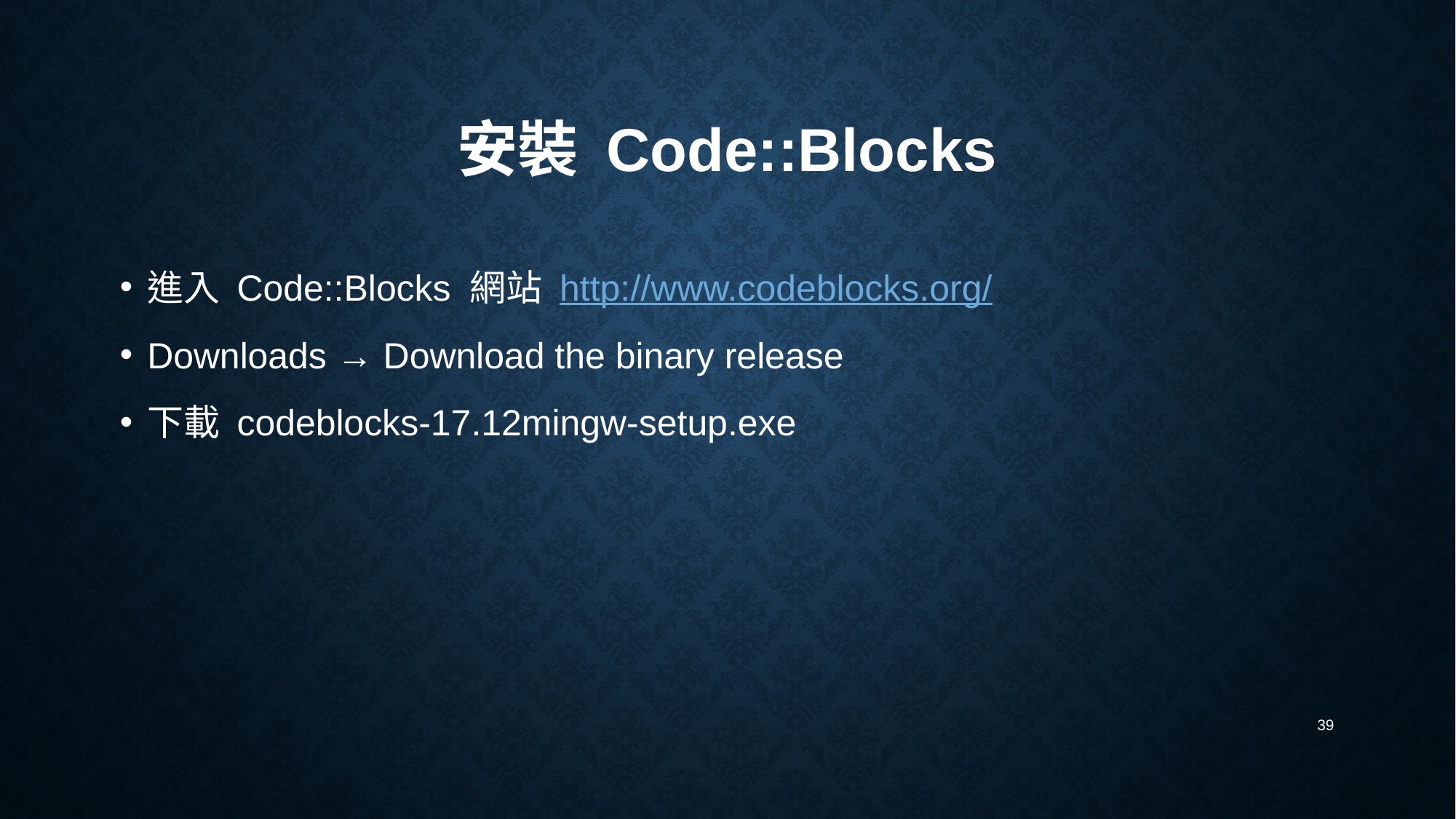

# 安裝 Code::Blocks
進入 Code::Blocks 網站 http://www.codeblocks.org/
Downloads → Download the binary release
下載 codeblocks-17.12mingw-setup.exe
39